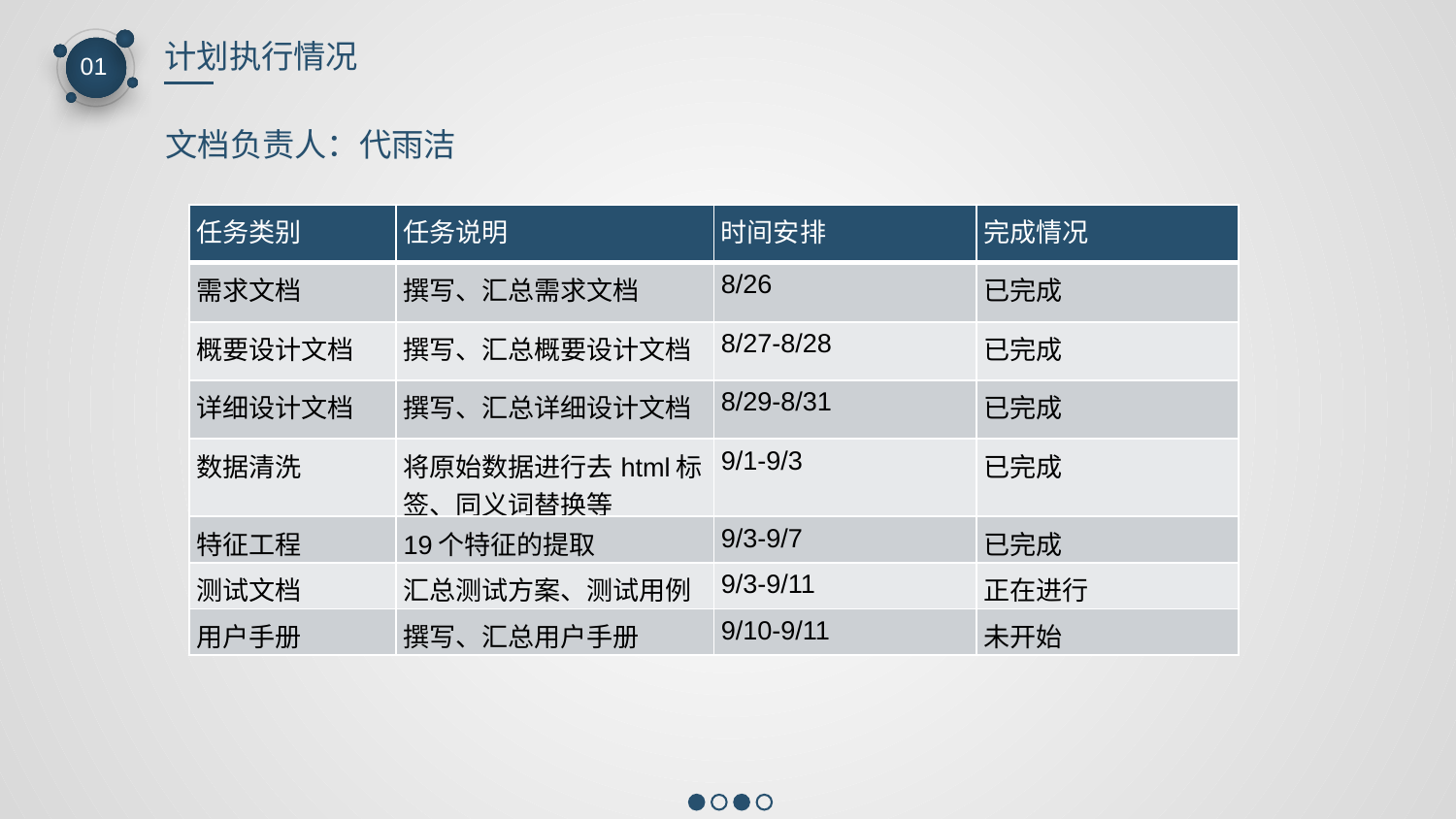

计划执行情况
01
文档负责人：代雨洁
| 任务类别 | 任务说明 | 时间安排 | 完成情况 |
| --- | --- | --- | --- |
| 需求文档 | 撰写、汇总需求文档 | 8/26 | 已完成 |
| 概要设计文档 | 撰写、汇总概要设计文档 | 8/27-8/28 | 已完成 |
| 详细设计文档 | 撰写、汇总详细设计文档 | 8/29-8/31 | 已完成 |
| 数据清洗 | 将原始数据进行去html标签、同义词替换等 | 9/1-9/3 | 已完成 |
| 特征工程 | 19个特征的提取 | 9/3-9/7 | 已完成 |
| 测试文档 | 汇总测试方案、测试用例 | 9/3-9/11 | 正在进行 |
| 用户手册 | 撰写、汇总用户手册 | 9/10-9/11 | 未开始 |